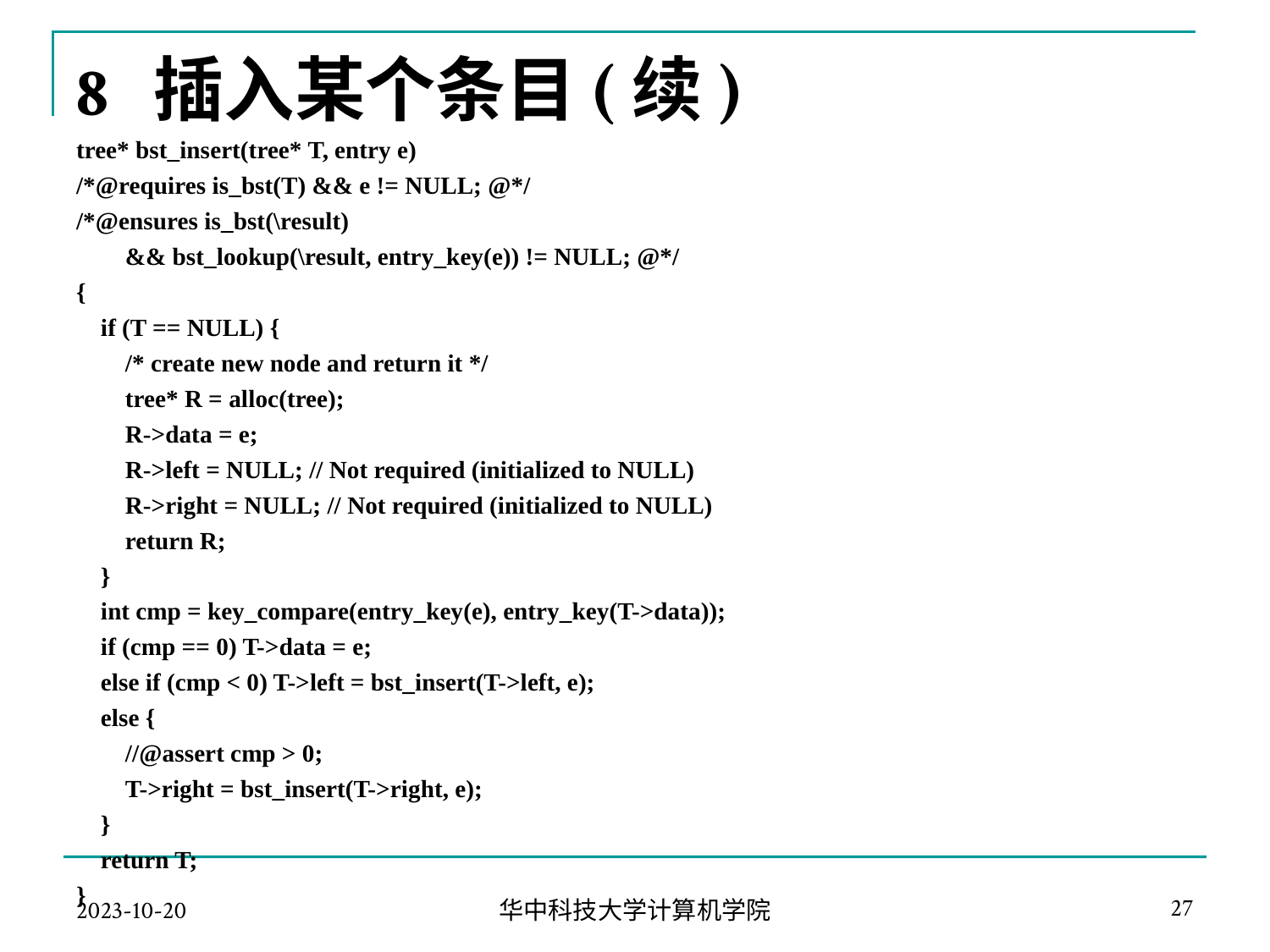

# 8  插入某个条目(续)
tree* bst_insert(tree* T, entry e)
/*@requires is_bst(T) && e != NULL; @*/
/*@ensures is_bst(\result)
        && bst_lookup(\result, entry_key(e)) != NULL; @*/
{
    if (T == NULL) {
        /* create new node and return it */
        tree* R = alloc(tree);
        R->data = e;
        R->left = NULL; // Not required (initialized to NULL)
        R->right = NULL; // Not required (initialized to NULL)
        return R;
    }
    int cmp = key_compare(entry_key(e), entry_key(T->data));
    if (cmp == 0) T->data = e;
    else if (cmp < 0) T->left = bst_insert(T->left, e);
    else {
        //@assert cmp > 0;
        T->right = bst_insert(T->right, e);
    }
    return T;
}
2023-10-20
27
华中科技大学计算机学院